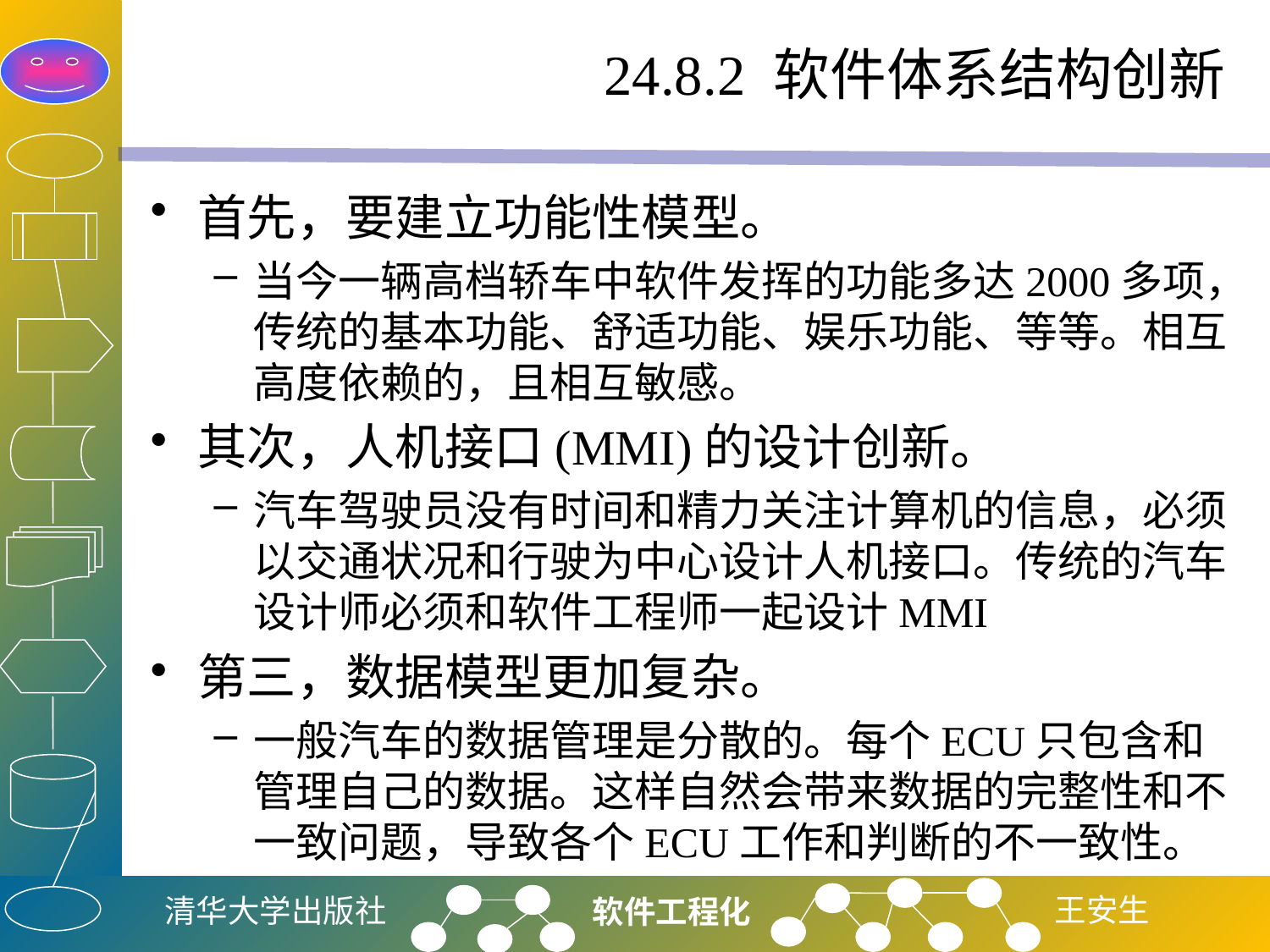

# 24.8.2 软件体系结构创新
首先，要建立功能性模型。
当今一辆高档轿车中软件发挥的功能多达2000多项，传统的基本功能、舒适功能、娱乐功能、等等。相互高度依赖的，且相互敏感。
其次，人机接口(MMI)的设计创新。
汽车驾驶员没有时间和精力关注计算机的信息，必须以交通状况和行驶为中心设计人机接口。传统的汽车设计师必须和软件工程师一起设计MMI
第三，数据模型更加复杂。
一般汽车的数据管理是分散的。每个ECU只包含和管理自己的数据。这样自然会带来数据的完整性和不一致问题，导致各个ECU工作和判断的不一致性。